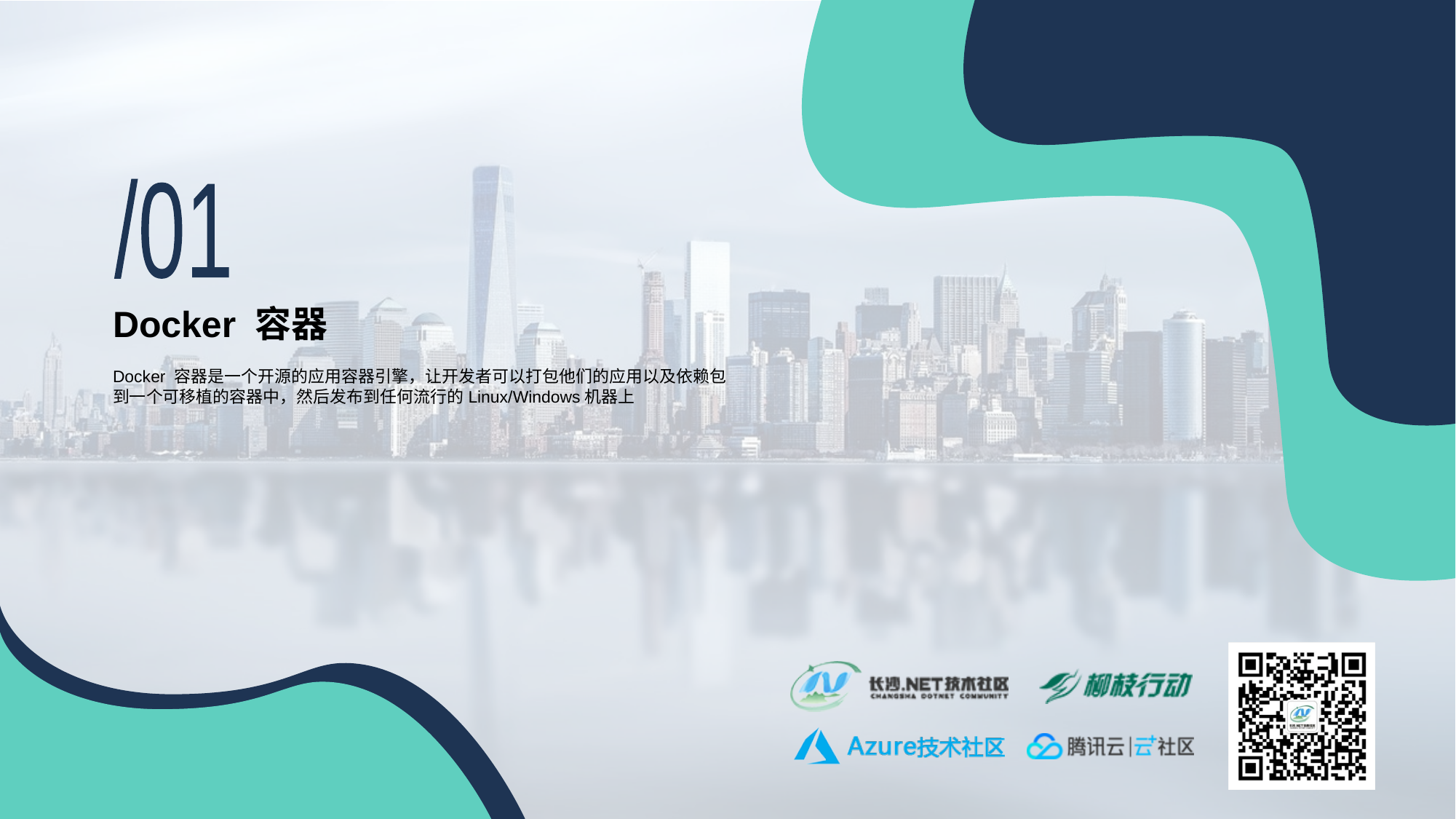

/01
# Docker 容器
Docker 容器是一个开源的应用容器引擎，让开发者可以打包他们的应用以及依赖包到一个可移植的容器中，然后发布到任何流行的Linux/Windows机器上